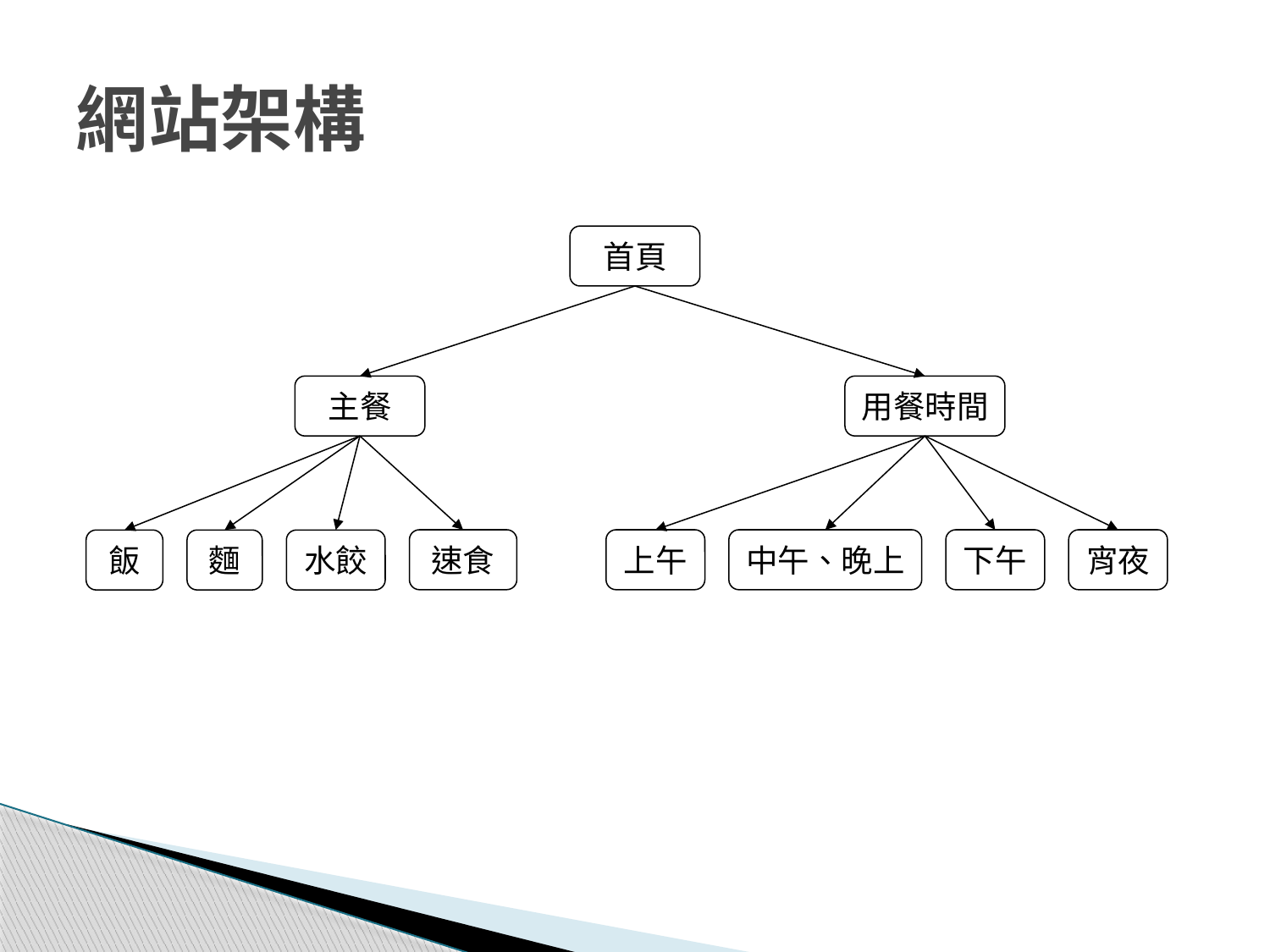

# 網站架構

首頁
主餐
用餐時間
速食
上午
中午、晚上
下午
宵夜
飯
麵
水餃